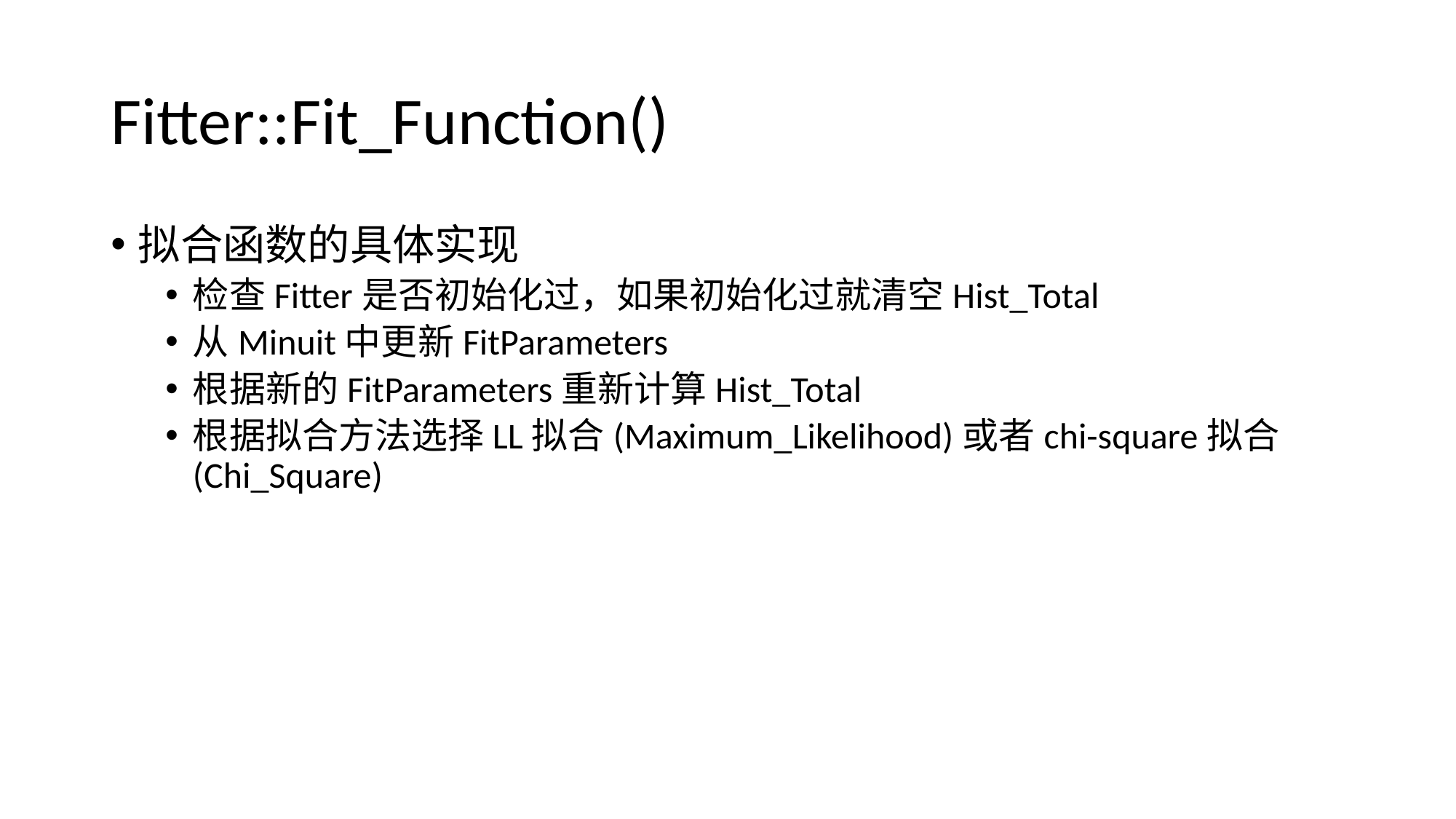

# Fitter::Fit_Function()
拟合函数的具体实现
检查Fitter是否初始化过，如果初始化过就清空Hist_Total
从Minuit中更新FitParameters
根据新的FitParameters重新计算Hist_Total
根据拟合方法选择LL拟合(Maximum_Likelihood)或者chi-square拟合(Chi_Square)